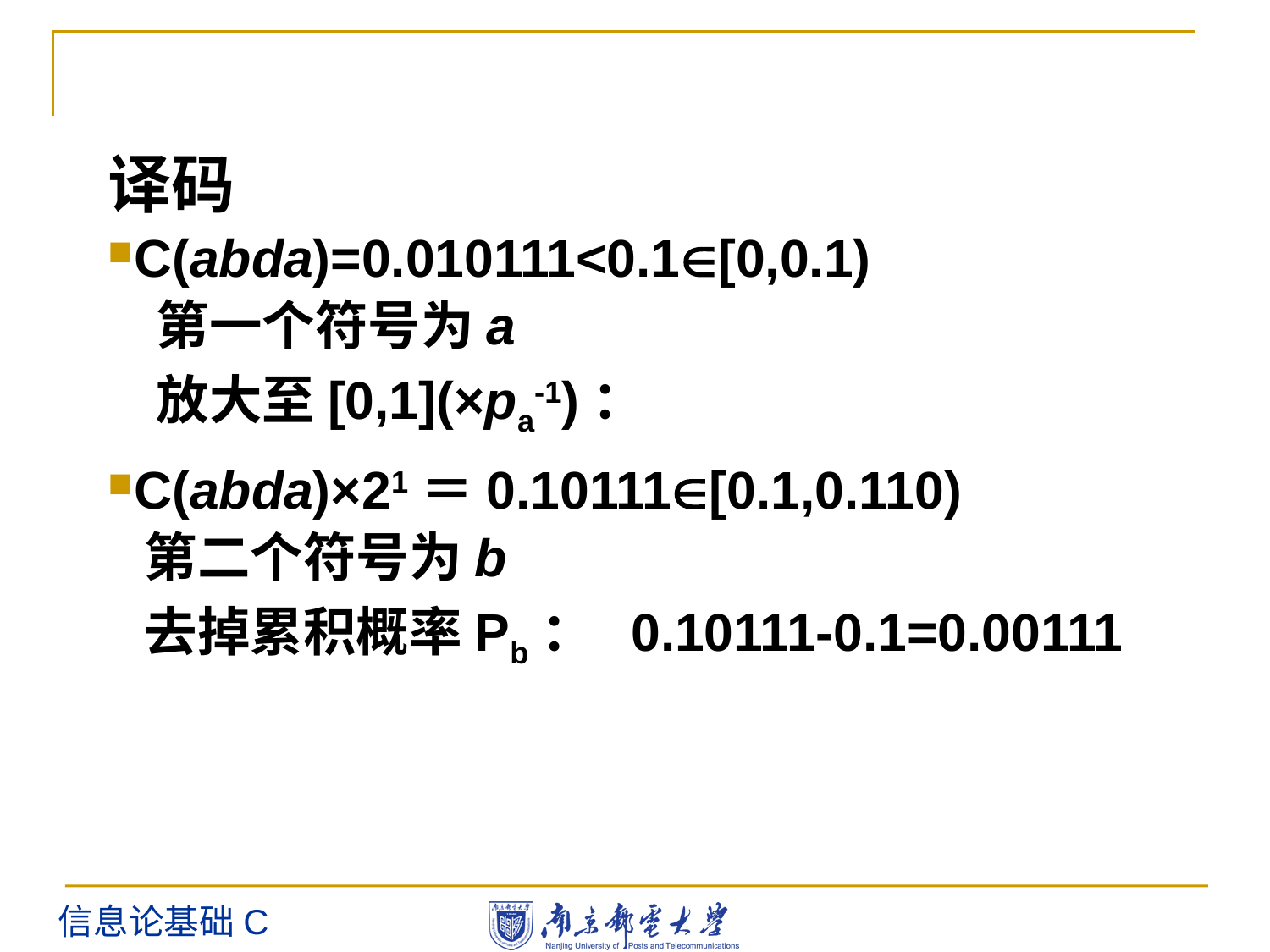

译码
C(abda)=0.010111<0.1∈[0,0.1)
   第一个符号为a
   放大至[0,1](×pa-1)：
C(abda)×21＝0.10111∈[0.1,0.110)
  第二个符号为b
  去掉累积概率Pb：  0.10111-0.1=0.00111
76